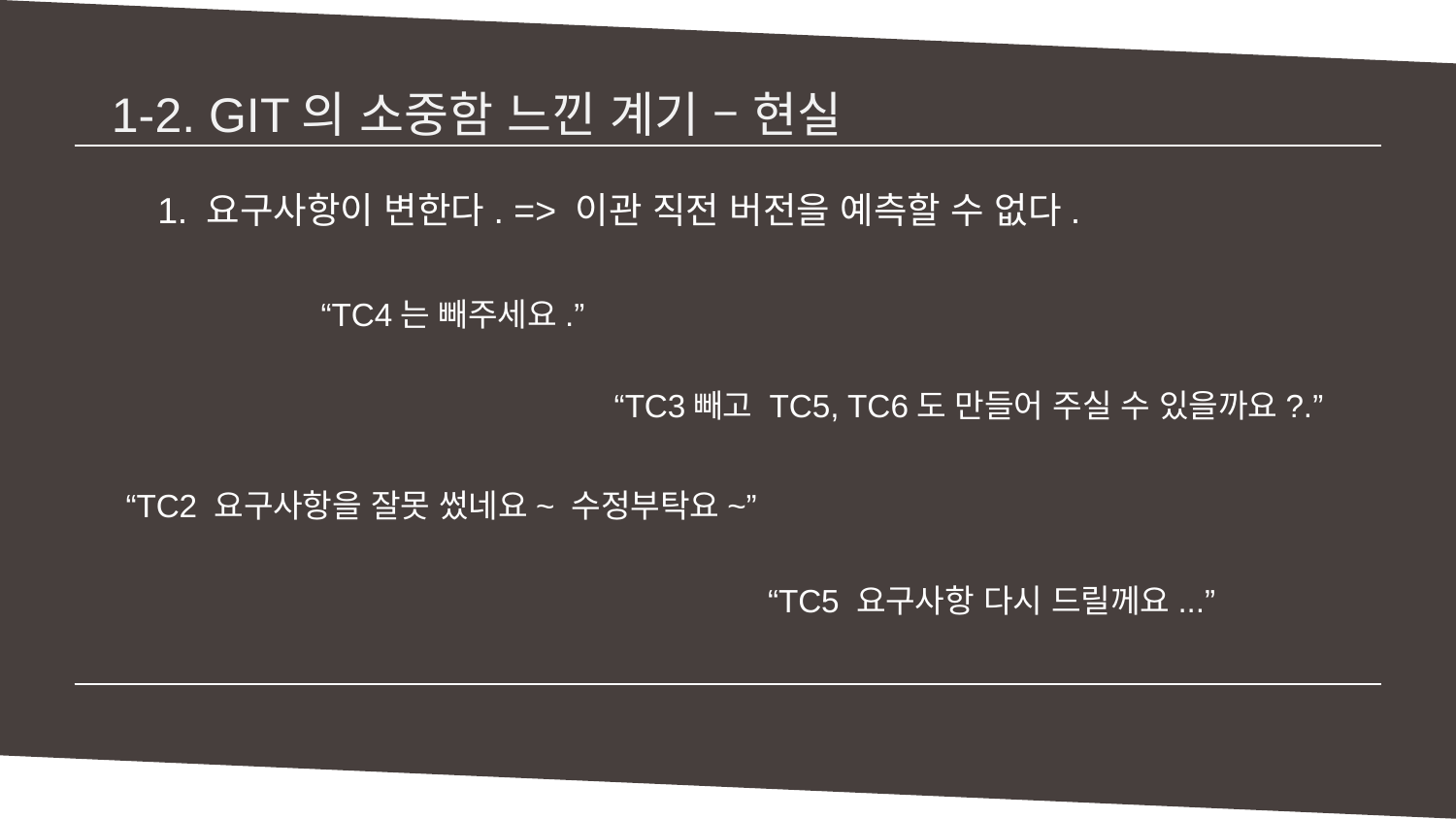

1-2. GIT의 소중함 느낀 계기 – 현실
1. 요구사항이 변한다. => 이관 직전 버전을 예측할 수 없다.

“TC4는 빼주세요.”
“TC3빼고 TC5, TC6도 만들어 주실 수 있을까요?.”
“TC2 요구사항을 잘못 썼네요~ 수정부탁요~”
“TC5 요구사항 다시 드릴께요...”